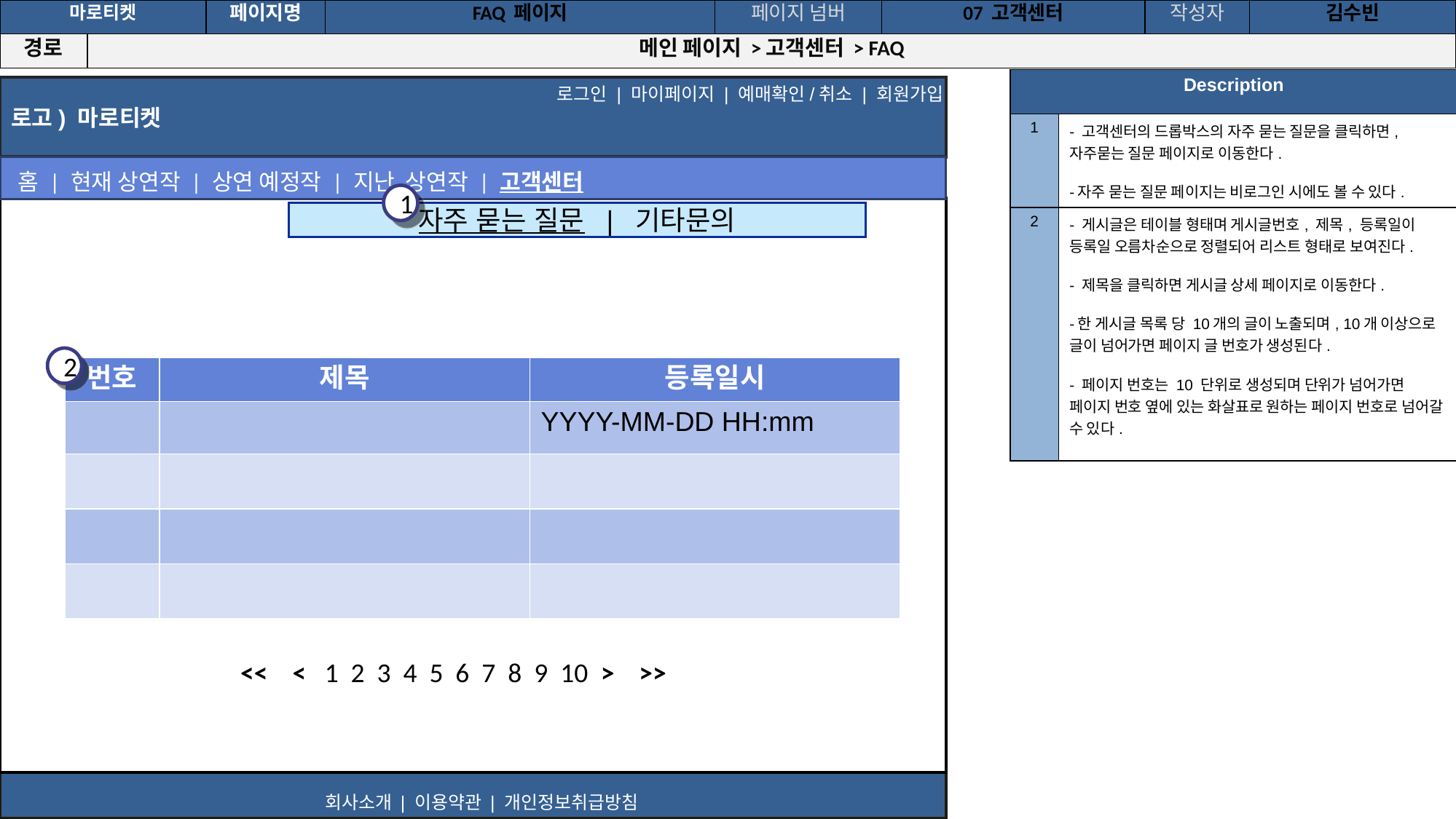

공간(오피스) 대여 시스템
| 마로티켓 |  | 페이지명 | FAQ 페이지 | 페이지 넘버 | 07 고객센터 | 작성자 | 김수빈 |
| --- | --- | --- | --- | --- | --- | --- | --- |
| 경로 | 메인 페이지 >고객센터 > FAQ |  |  |  |  |  |  |
| Description |  |
| --- | --- |
| 1 | - 고객센터의 드롭박스의 자주 묻는 질문을 클릭하면, 자주묻는 질문 페이지로 이동한다. -자주 묻는 질문 페이지는 비로그인 시에도 볼 수 있다. |
| 2 | - 게시글은 테이블 형태며 게시글번호, 제목, 등록일이 등록일 오름차순으로 정렬되어 리스트 형태로 보여진다. - 제목을 클릭하면 게시글 상세 페이지로 이동한다. -한 게시글 목록 당 10개의 글이 노출되며, 10개 이상으로 글이 넘어가면 페이지 글 번호가 생성된다. - 페이지 번호는 10 단위로 생성되며 단위가 넘어가면 페이지 번호 옆에 있는 화살표로 원하는 페이지 번호로 넘어갈 수 있다. |
로고) 마로티켓
로그인 | 마이페이지 | 예매확인/취소 | 회원가입

홈 | 현재 상연작 | 상연 예정작 | 지난  상연작 | 고객센터
1

자주 묻는 질문  |  기타문의
2
| 번호 | 제목 | 등록일시 |
| --- | --- | --- |
|  |  | YYYY-MM-DD HH:mm |
|  |  |  |
|  |  |  |
|  |  |  |
<<    <   1  2  3  4  5  6  7  8  9  10  >    >>
회사소개 | 이용약관 | 개인정보취급방침